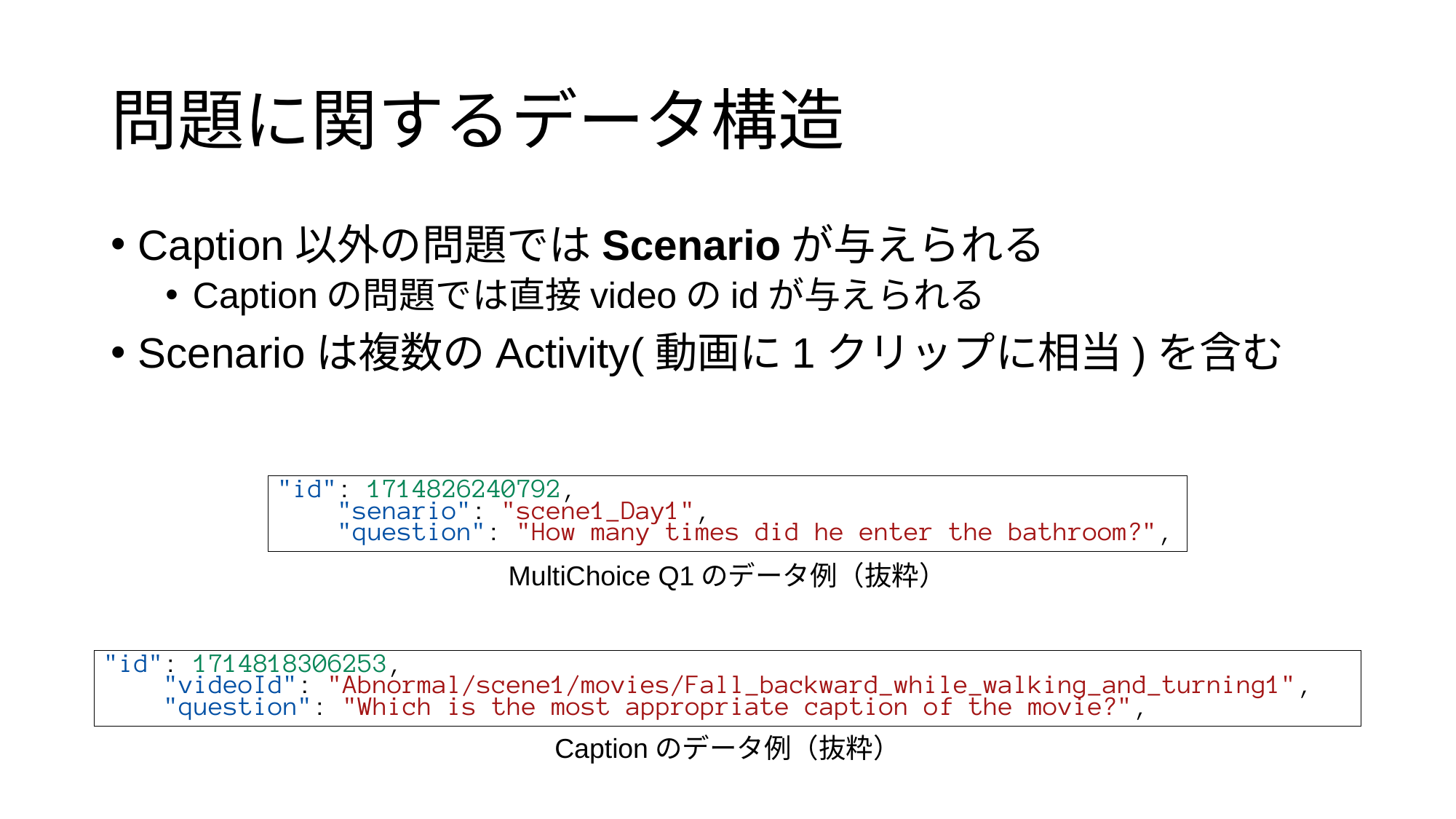

# 問題に関するデータ構造
Caption以外の問題ではScenarioが与えられる
Captionの問題では直接videoのidが与えられる
Scenarioは複数のActivity(動画に1クリップに相当)を含む
"id": 1714826240792,
    "senario": "scene1_Day1",
    "question": "How many times did he enter the bathroom?",
MultiChoice Q1のデータ例（抜粋）
"id": 1714818306253,
    "videoId": "Abnormal/scene1/movies/Fall_backward_while_walking_and_turning1",
    "question": "Which is the most appropriate caption of the movie?",
Captionのデータ例（抜粋）